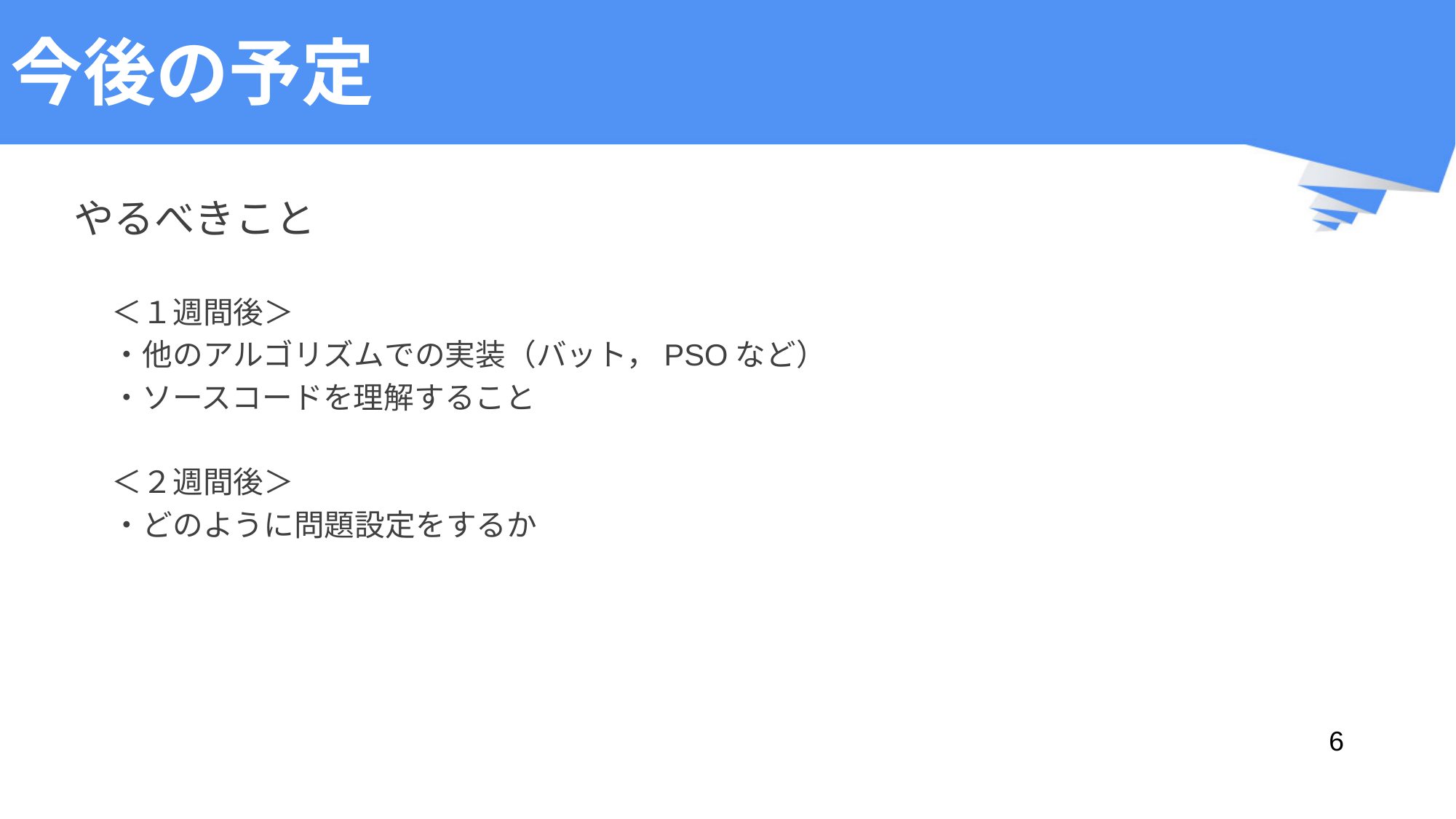

# 今後の予定
やるべきこと
＜１週間後＞
・他のアルゴリズムでの実装（バット，PSOなど）
・ソースコードを理解すること

＜２週間後＞
・どのように問題設定をするか
6